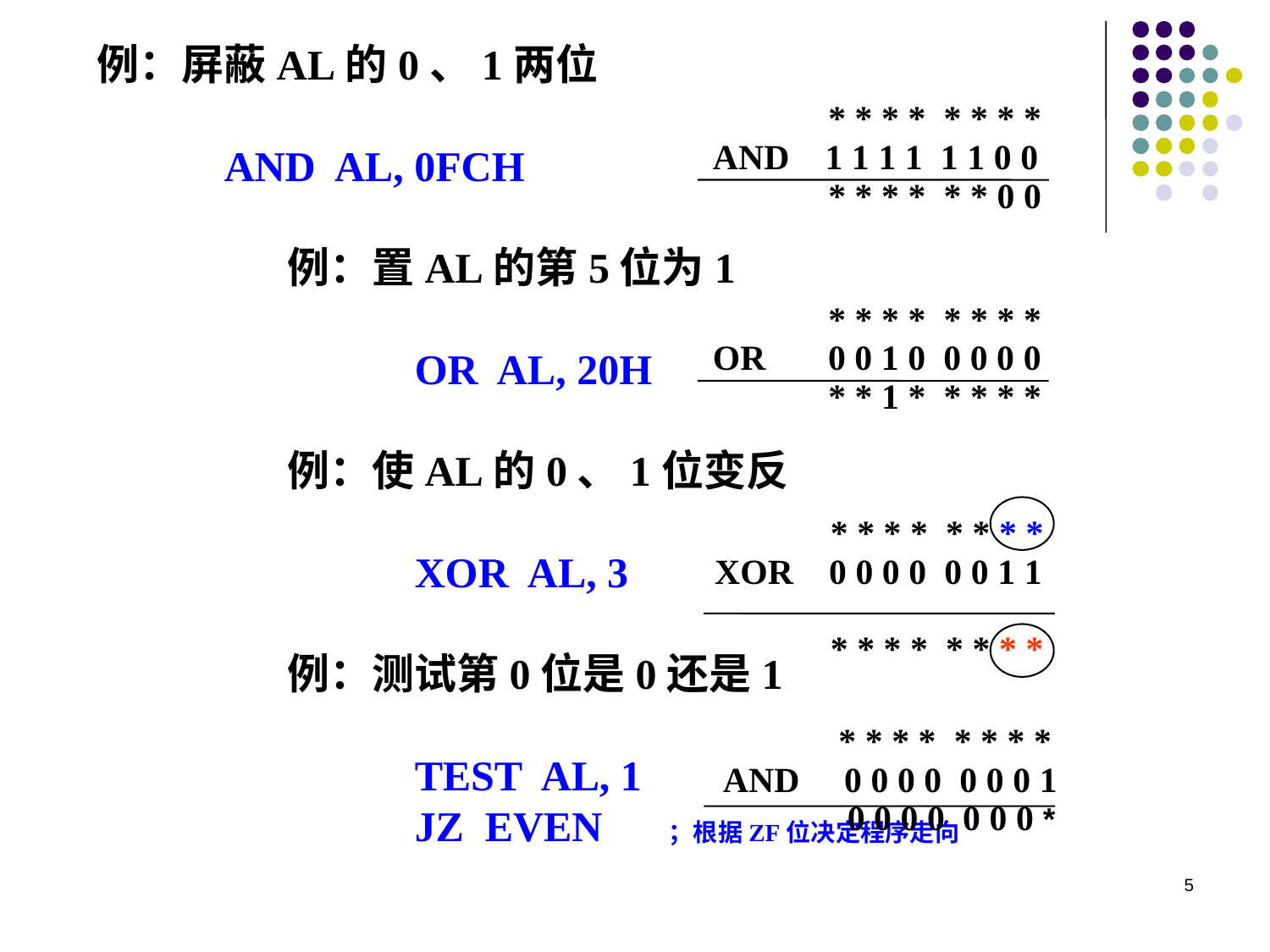

例：屏蔽AL的0、1两位

            AND  AL, 0FCH

例：置AL的第5位为1

            OR  AL, 20H

例：使AL的0、1位变反

            XOR  AL, 3

例：测试第0位是0还是1

            TEST  AL, 1
            JZ  EVEN	；根据ZF位决定程序走向

                 * * * *  * * * *
    AND    1 1 1 1  1 1 0 0
                 * * * *  * * 0 0

                 * * * *  * * * *
    OR       0 0 1 0  0 0 0 0
                 * * 1 *  * * * *

                 * * * *  * * * *
    XOR    0 0 0 0  0 0 1 1

                 * * * *  * * * *

                 * * * *  * * * *
    AND     0 0 0 0  0 0 0 1
                  0 0 0 0  0 0 0 *

5